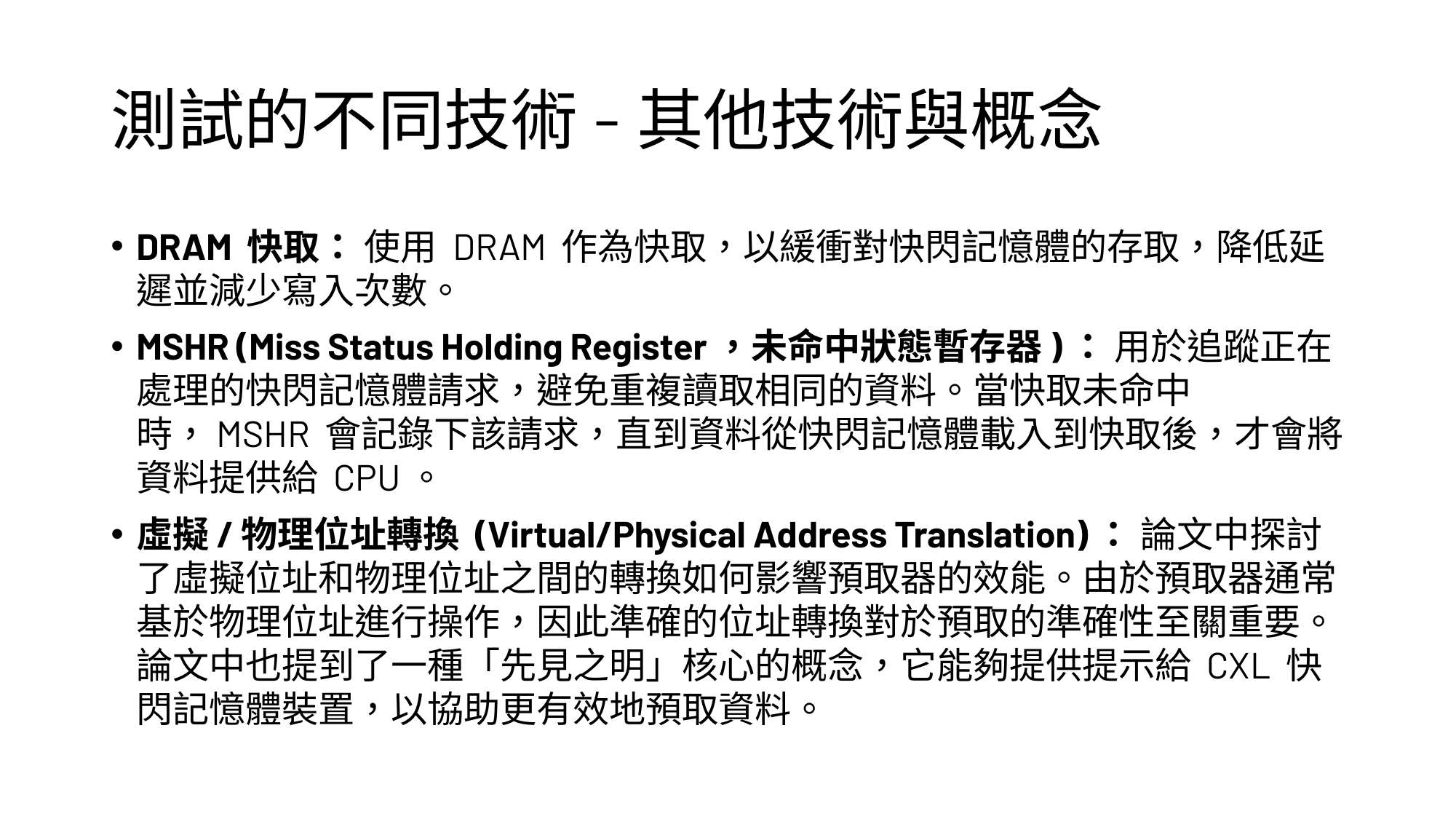

# 測試的不同技術-其他技術與概念
DRAM 快取： 使用 DRAM 作為快取，以緩衝對快閃記憶體的存取，降低延遲並減少寫入次數。
MSHR (Miss Status Holding Register，未命中狀態暫存器)： 用於追蹤正在處理的快閃記憶體請求，避免重複讀取相同的資料。當快取未命中時，MSHR 會記錄下該請求，直到資料從快閃記憶體載入到快取後，才會將資料提供給 CPU。
虛擬/物理位址轉換 (Virtual/Physical Address Translation)： 論文中探討了虛擬位址和物理位址之間的轉換如何影響預取器的效能。由於預取器通常基於物理位址進行操作，因此準確的位址轉換對於預取的準確性至關重要。論文中也提到了一種「先見之明」核心的概念，它能夠提供提示給 CXL 快閃記憶體裝置，以協助更有效地預取資料。